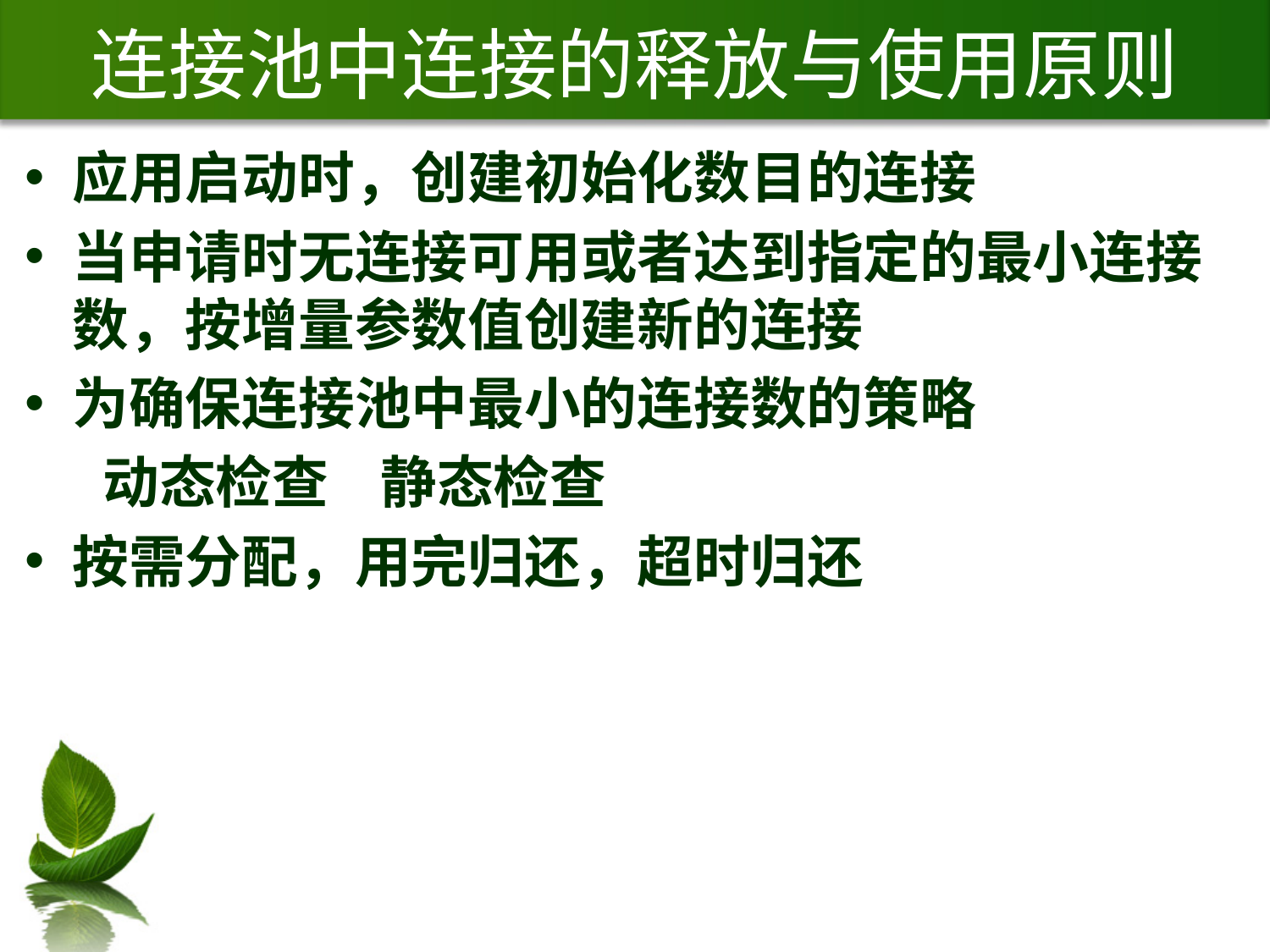

# 连接池中连接的释放与使用原则
应用启动时，创建初始化数目的连接
当申请时无连接可用或者达到指定的最小连接数，按增量参数值创建新的连接
为确保连接池中最小的连接数的策略
     动态检查    静态检查
按需分配，用完归还，超时归还